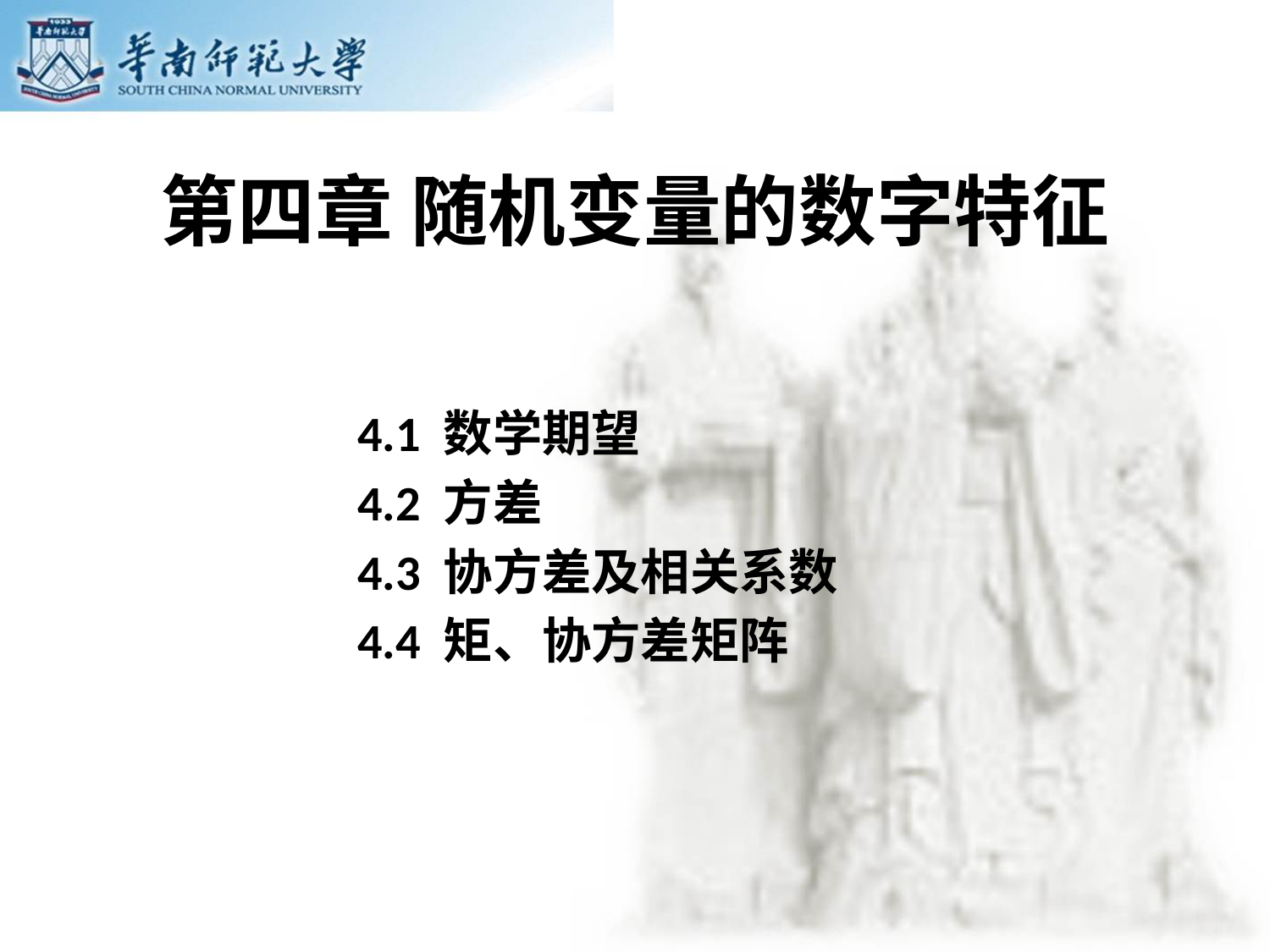

# 第四章 随机变量的数字特征
4.1 数学期望
4.2 方差
4.3 协方差及相关系数
4.4 矩、协方差矩阵